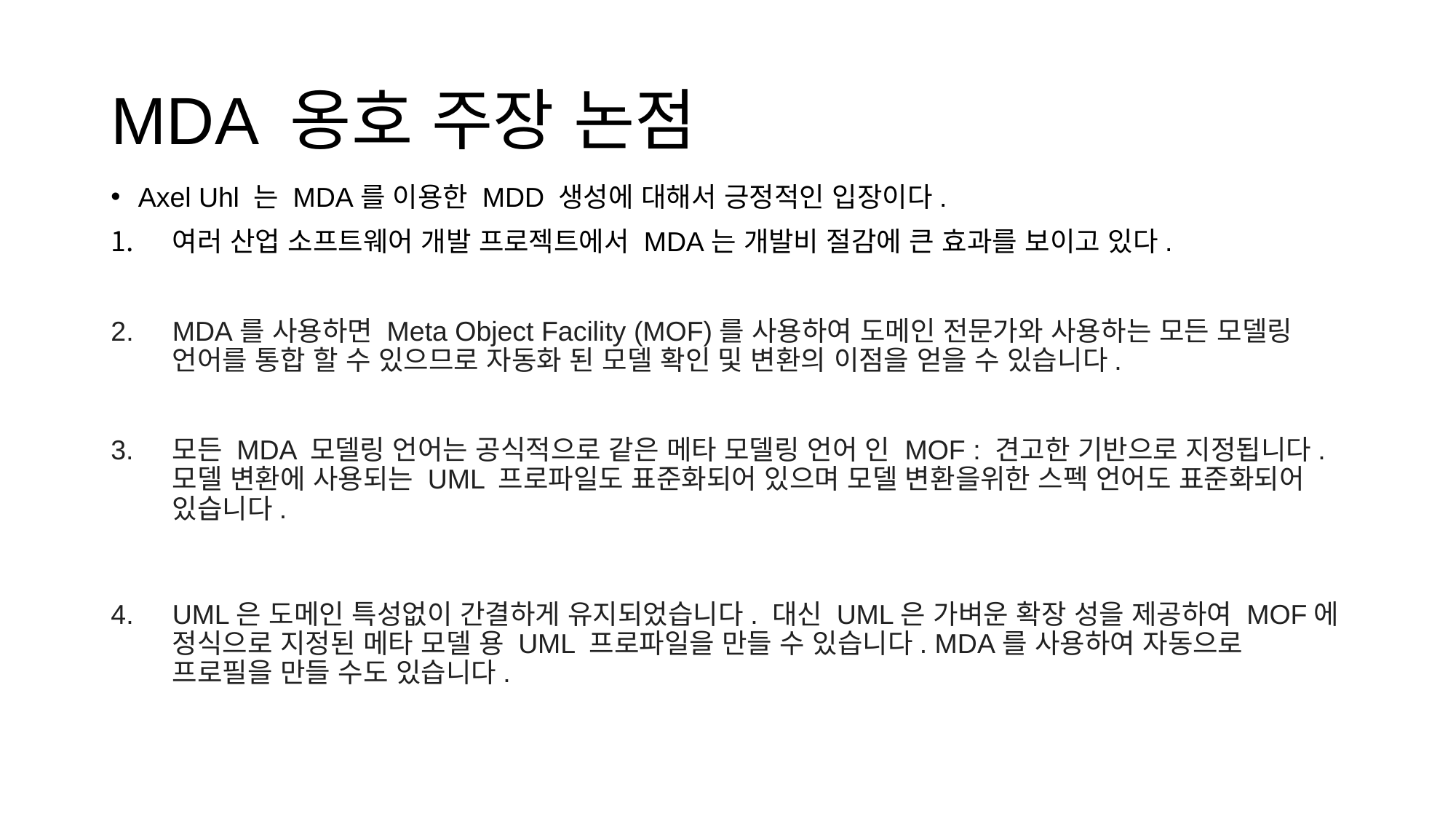

# MDA 옹호 주장 논점
Axel Uhl 는 MDA를 이용한 MDD 생성에 대해서 긍정적인 입장이다.
여러 산업 소프트웨어 개발 프로젝트에서 MDA는 개발비 절감에 큰 효과를 보이고 있다.

MDA를 사용하면 Meta Object Facility (MOF)를 사용하여 도메인 전문가와 사용하는 모든 모델링 언어를 통합 할 수 있으므로 자동화 된 모델 확인 및 변환의 이점을 얻을 수 있습니다.

모든 MDA 모델링 언어는 공식적으로 같은 메타 모델링 언어 인 MOF : 견고한 기반으로 지정됩니다. 모델 변환에 사용되는 UML 프로파일도 표준화되어 있으며 모델 변환을위한 스펙 언어도 표준화되어 있습니다.

UML은 도메인 특성없이 간결하게 유지되었습니다. 대신 UML은 가벼운 확장 성을 제공하여 MOF에 정식으로 지정된 메타 모델 용 UML 프로파일을 만들 수 있습니다. MDA를 사용하여 자동으로 프로필을 만들 수도 있습니다.